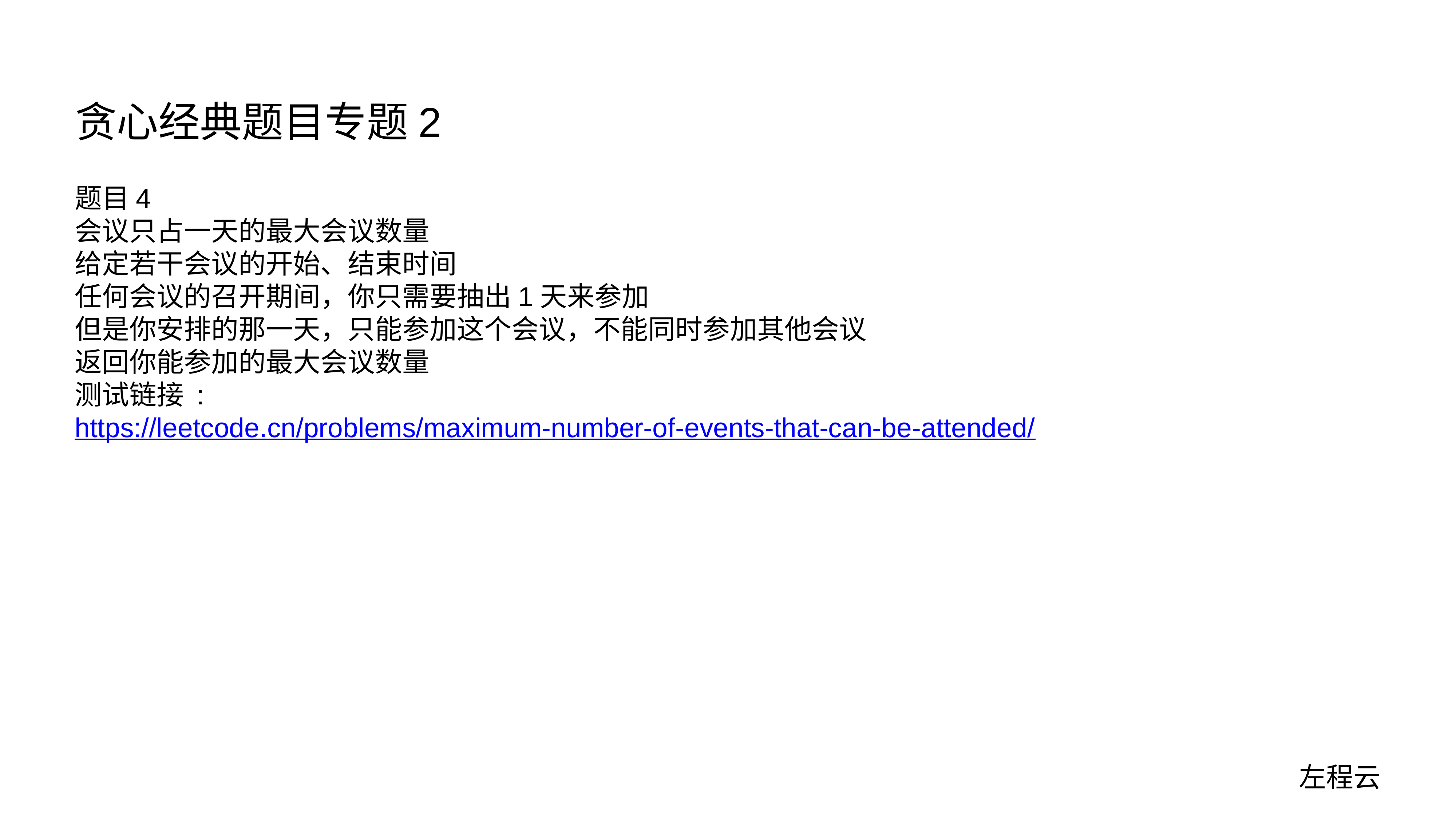

# 贪心经典题目专题2
题目4
会议只占一天的最大会议数量
给定若干会议的开始、结束时间
任何会议的召开期间，你只需要抽出1天来参加
但是你安排的那一天，只能参加这个会议，不能同时参加其他会议
返回你能参加的最大会议数量
测试链接 :
https://leetcode.cn/problems/maximum-number-of-events-that-can-be-attended/
左程云